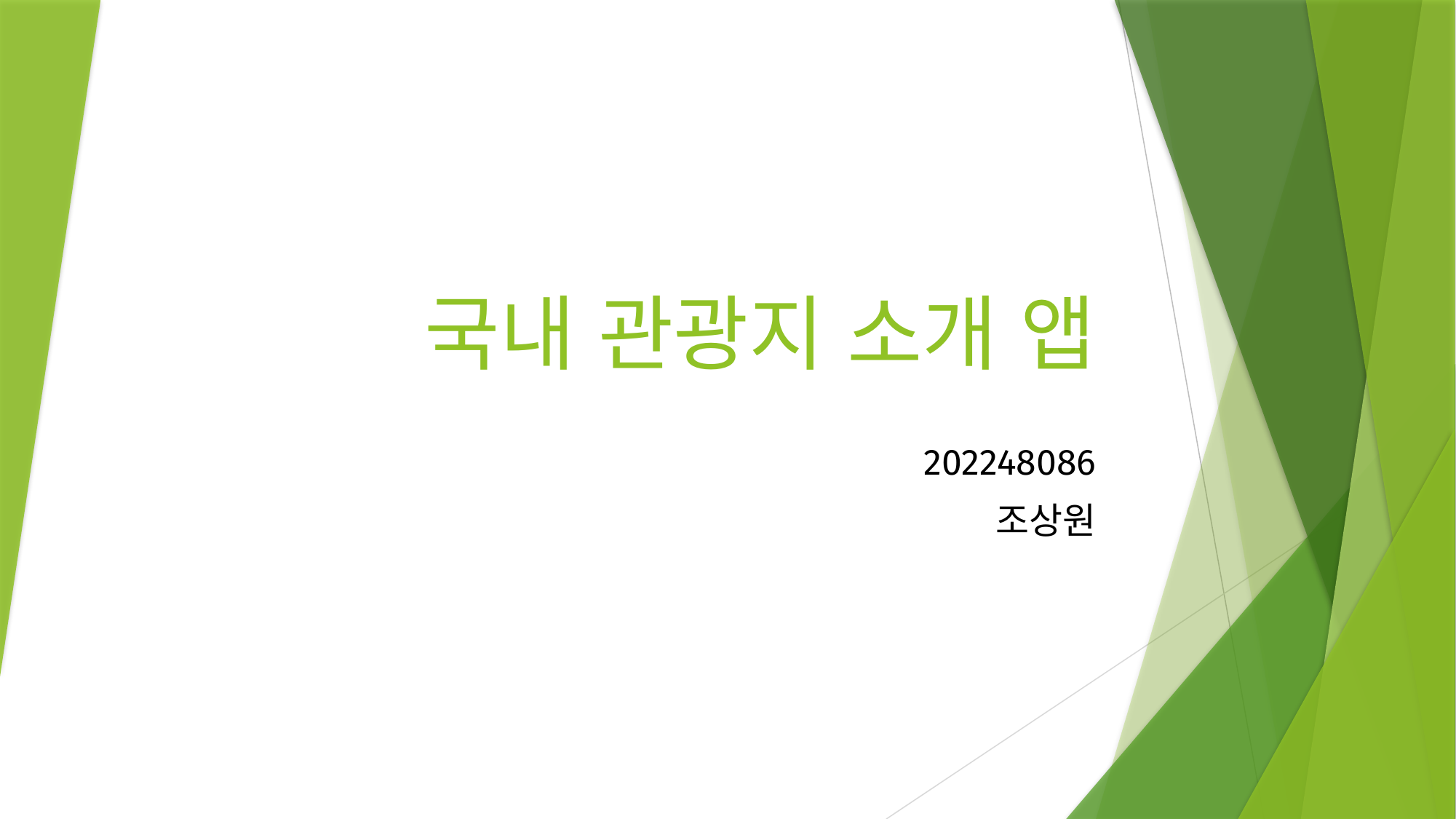

# 국내 관광지 소개 앱
202248086
조상원